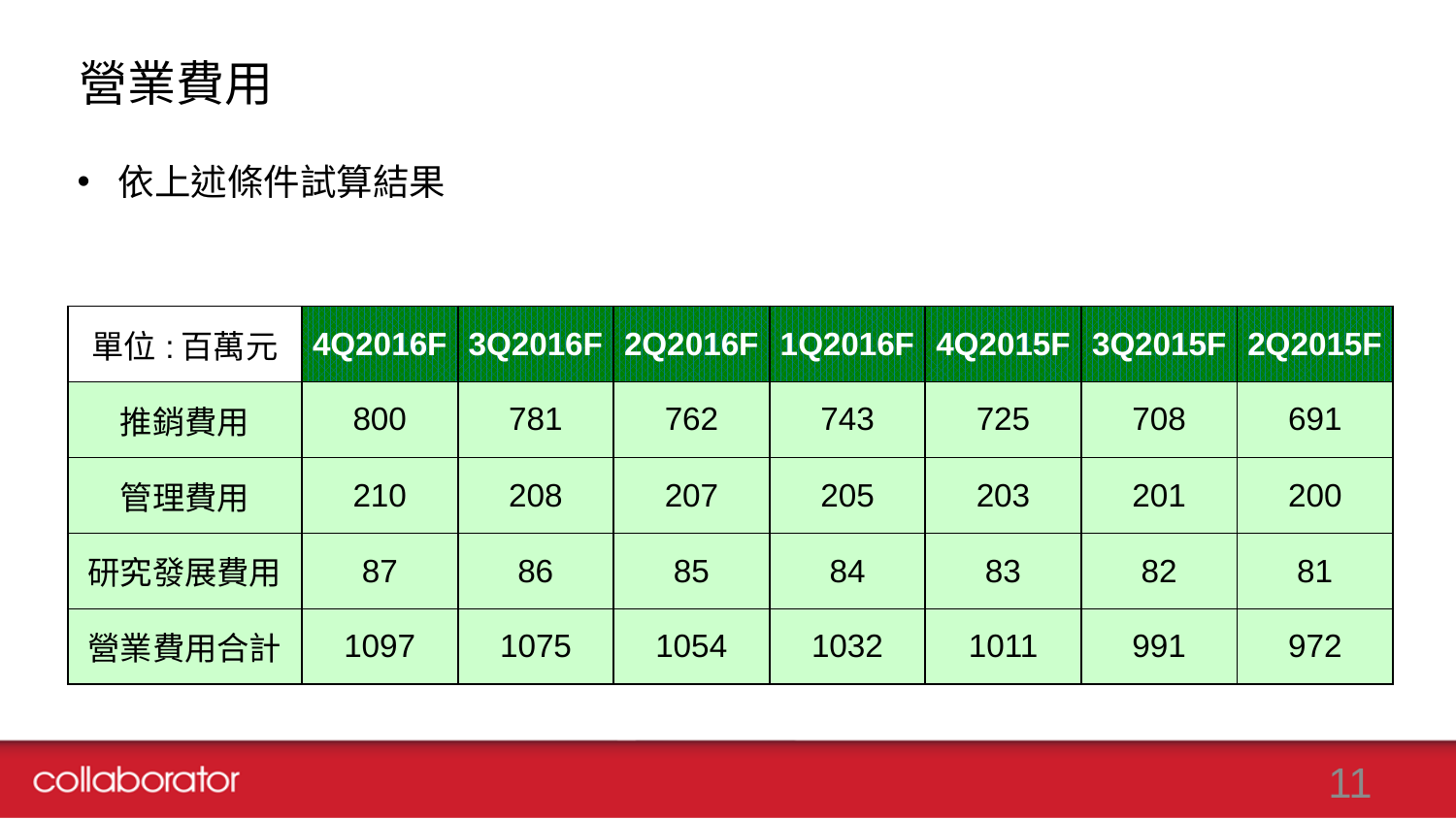

# 營業費用
依上述條件試算結果
| 單位:百萬元 | 4Q2016F | 3Q2016F | 2Q2016F | 1Q2016F | 4Q2015F | 3Q2015F | 2Q2015F |
| --- | --- | --- | --- | --- | --- | --- | --- |
| 推銷費用 | 800 | 781 | 762 | 743 | 725 | 708 | 691 |
| 管理費用 | 210 | 208 | 207 | 205 | 203 | 201 | 200 |
| 研究發展費用 | 87 | 86 | 85 | 84 | 83 | 82 | 81 |
| 營業費用合計 | 1097 | 1075 | 1054 | 1032 | 1011 | 991 | 972 |
11